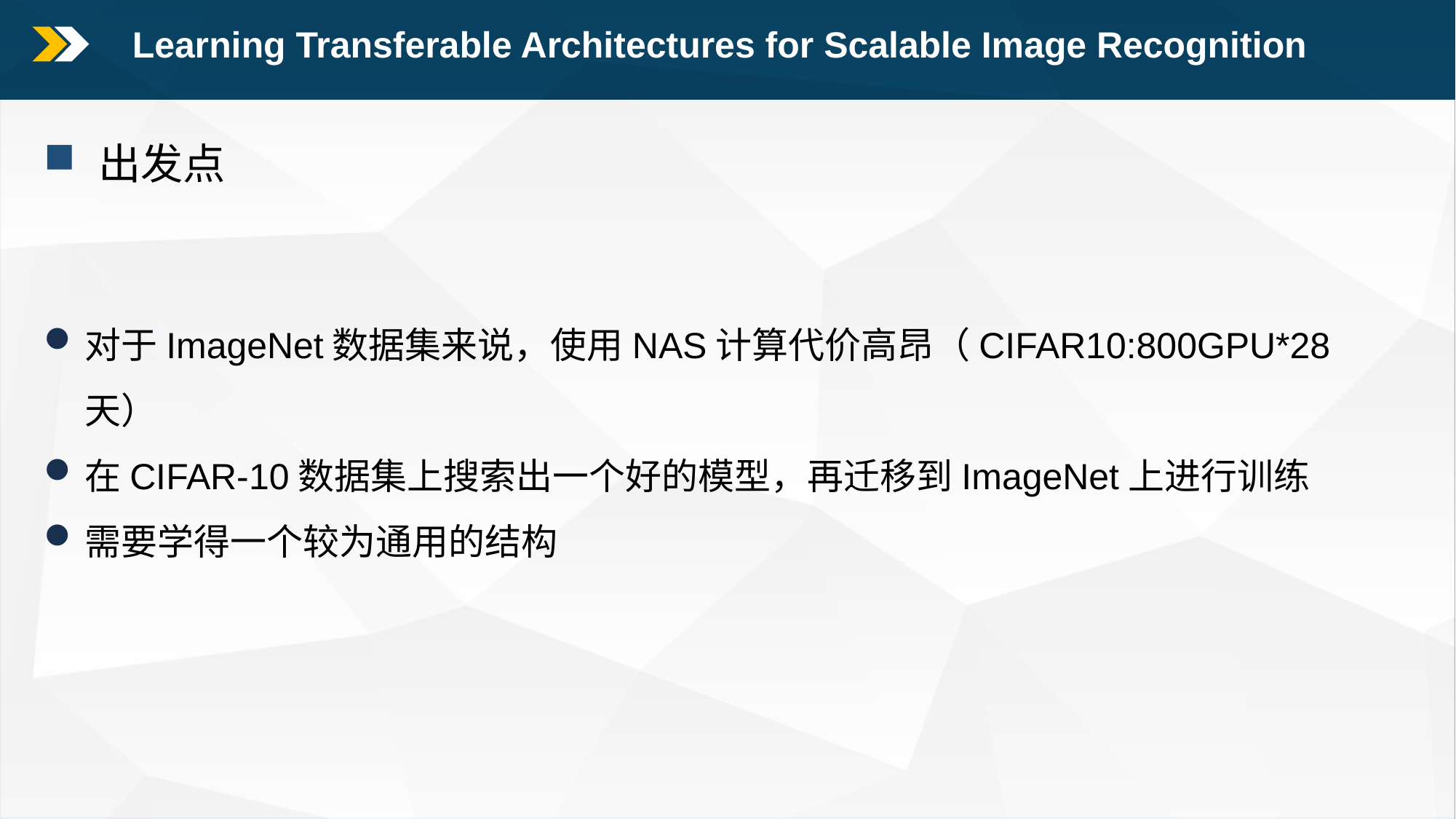

Learning Transferable Architectures for Scalable Image Recognition
出发点
对于ImageNet数据集来说，使用NAS计算代价高昂（CIFAR10:800GPU*28天）
在CIFAR-10数据集上搜索出一个好的模型，再迁移到ImageNet上进行训练
需要学得一个较为通用的结构